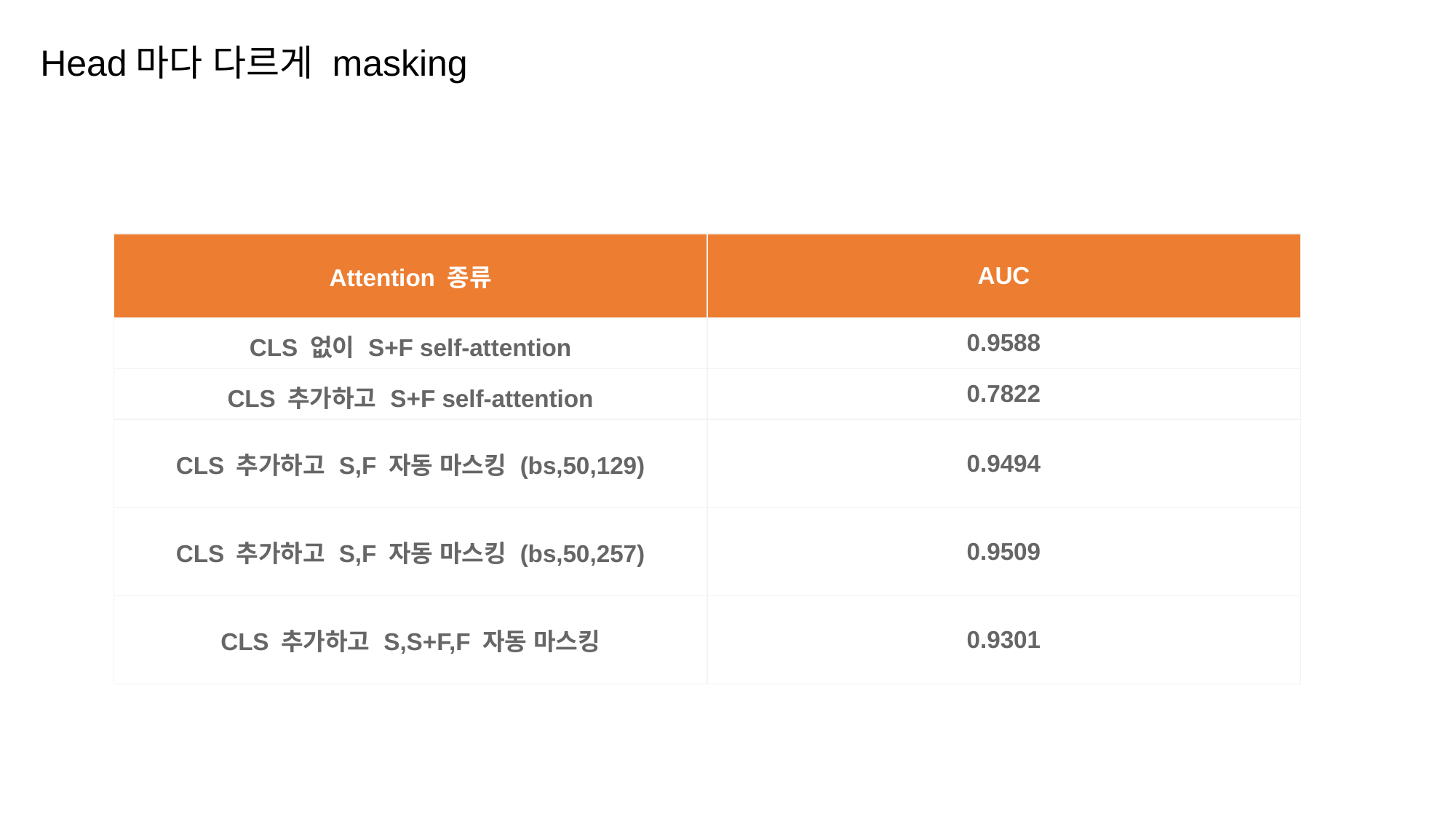

# Head마다 다르게 masking
| Attention 종류 | AUC |
| --- | --- |
| CLS 없이 S+F self-attention | 0.9588 |
| CLS 추가하고 S+F self-attention | 0.7822 |
| CLS 추가하고 S,F 자동 마스킹 (bs,50,129) | 0.9494 |
| CLS 추가하고 S,F 자동 마스킹 (bs,50,257) | 0.9509 |
| CLS 추가하고 S,S+F,F 자동 마스킹 | 0.9301 |
5